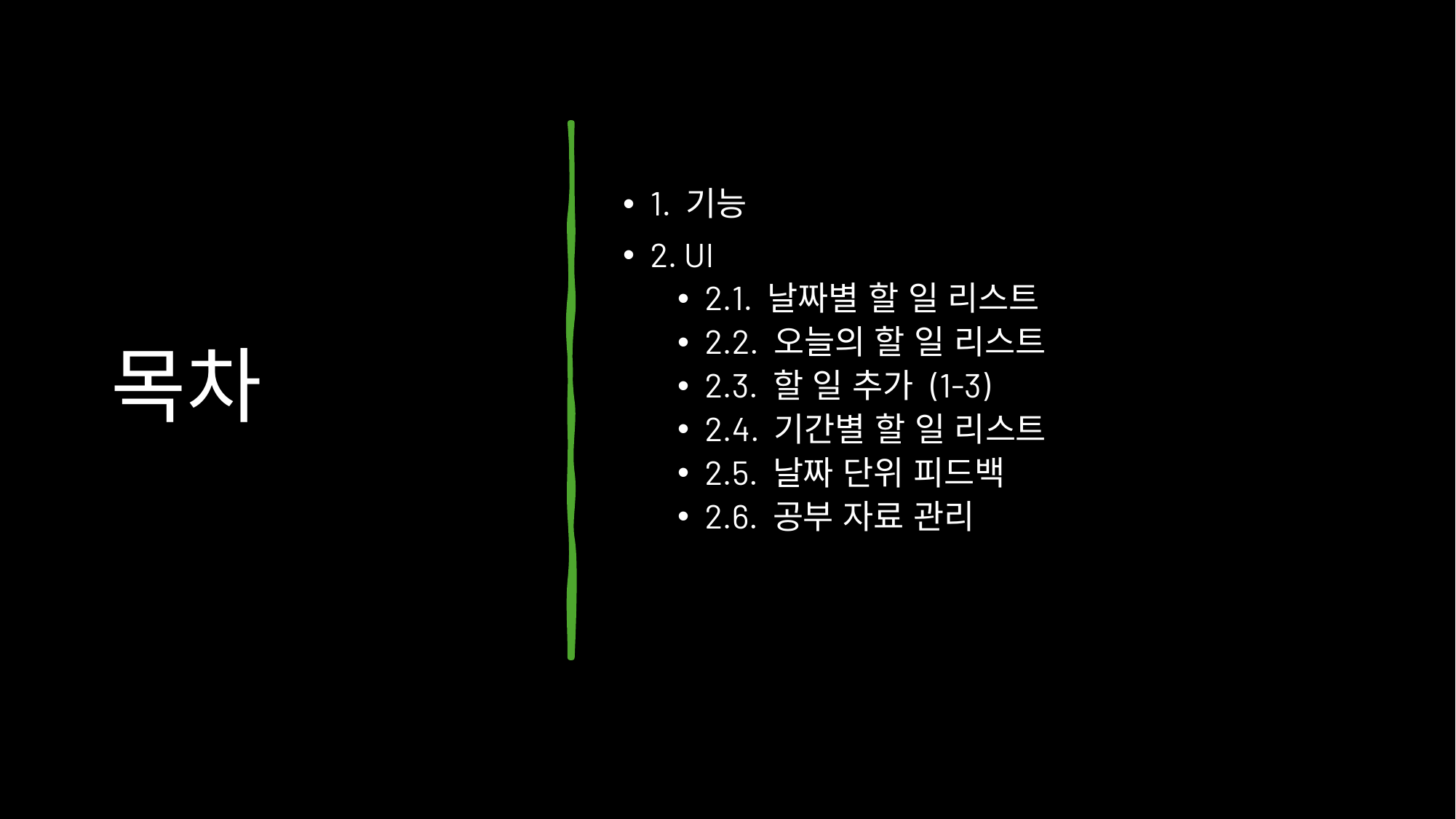

# 목차
1. 기능
2. UI
2.1. 날짜별 할 일 리스트
2.2. 오늘의 할 일 리스트
2.3. 할 일 추가 (1-3)
2.4. 기간별 할 일 리스트
2.5. 날짜 단위 피드백
2.6. 공부 자료 관리